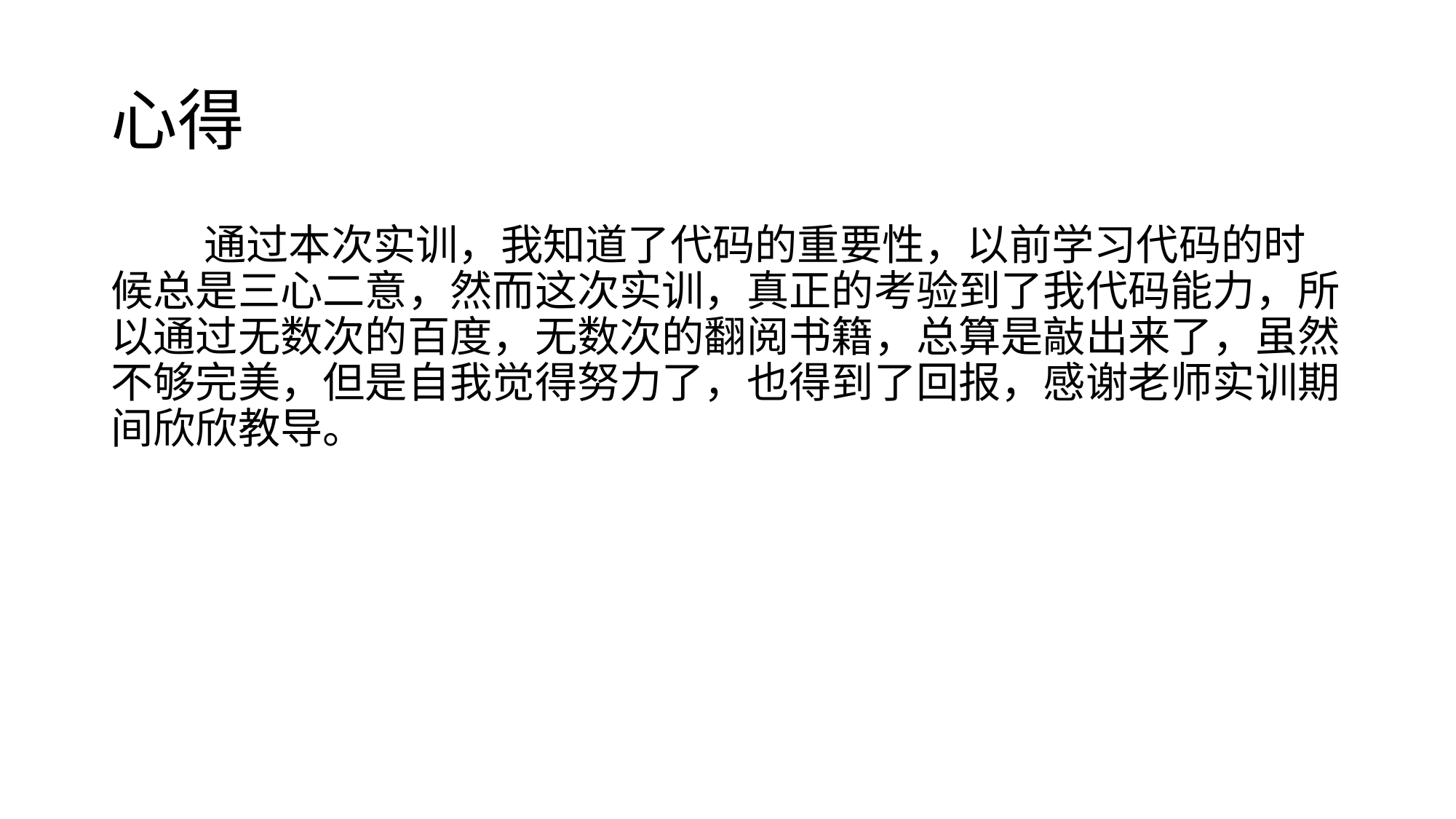

# 心得
   通过本次实训，我知道了代码的重要性，以前学习代码的时候总是三心二意，然而这次实训，真正的考验到了我代码能力，所以通过无数次的百度，无数次的翻阅书籍，总算是敲出来了，虽然不够完美，但是自我觉得努力了，也得到了回报，感谢老师实训期间欣欣教导。